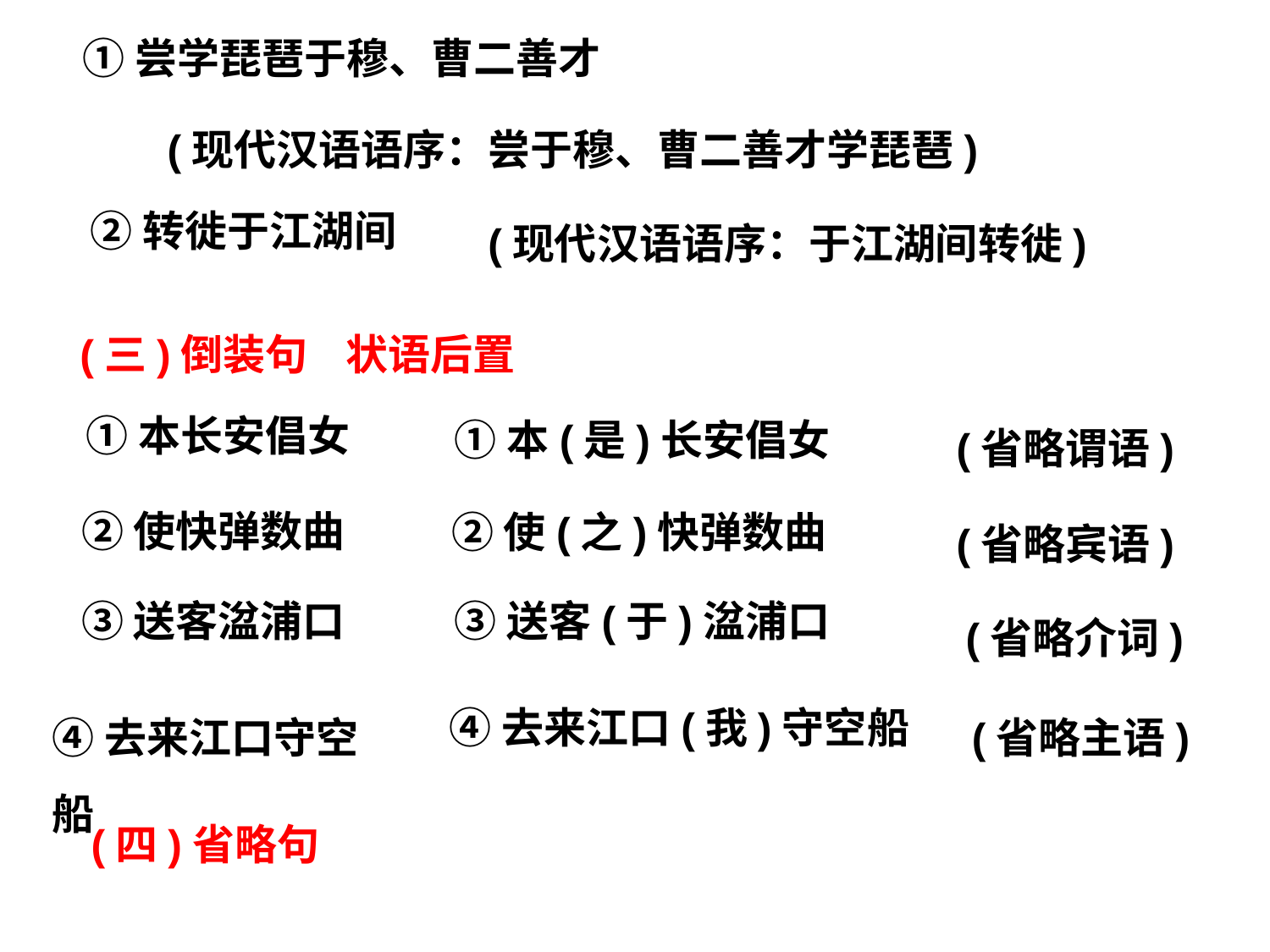

①尝学琵琶于穆、曹二善才
(现代汉语语序：尝于穆、曹二善才学琵琶)
(现代汉语语序：于江湖间转徙)
②转徙于江湖间
(三)倒装句    状语后置
(省略谓语)
①本长安倡女
①本(是)长安倡女
(省略宾语)
②使快弹数曲
②使(之)快弹数曲
(省略介词)
③送客湓浦口
③送客(于)湓浦口
④去来江口(我)守空船
(省略主语)
④去来江口守空船
(四)省略句